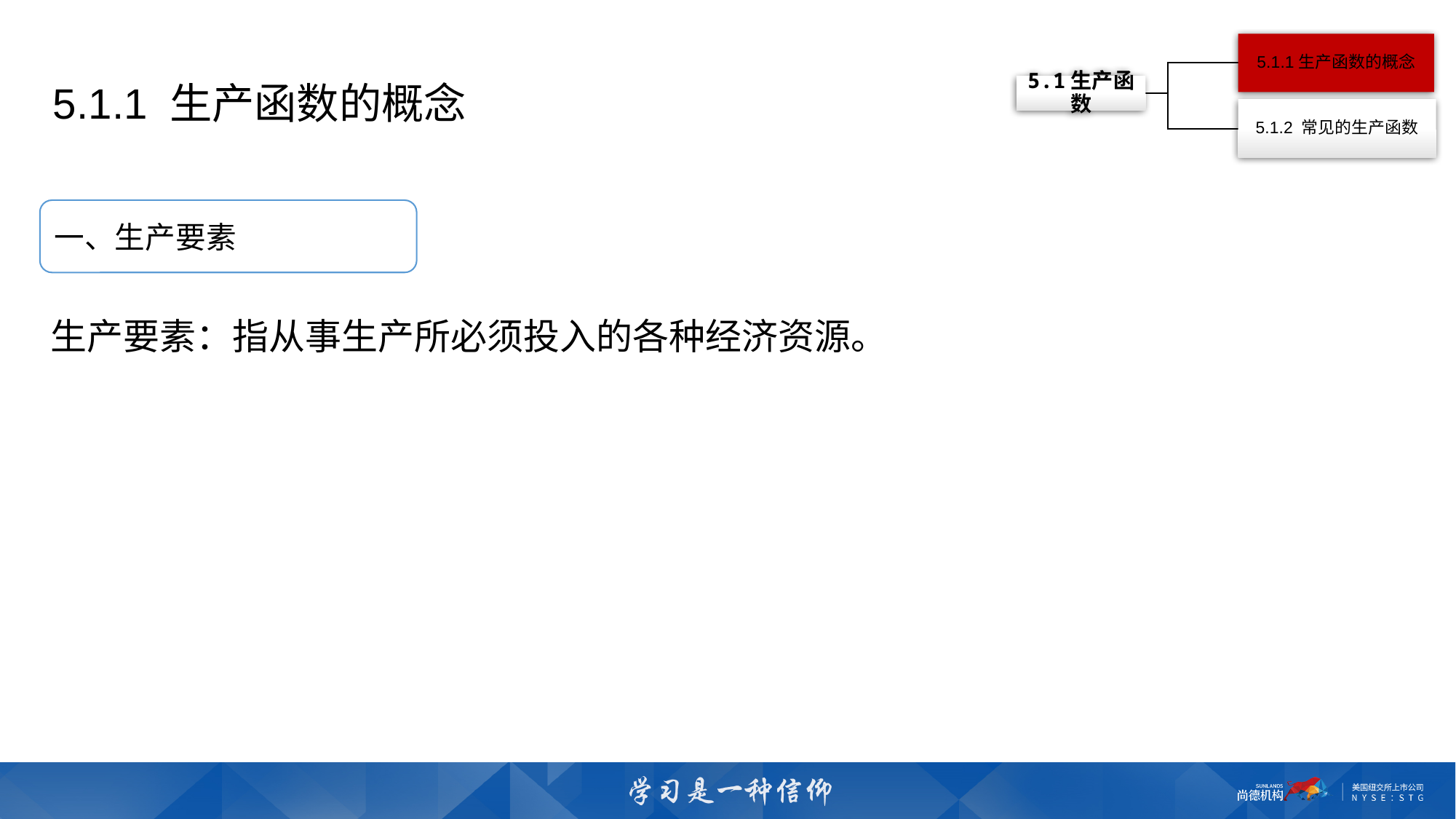

5.1生产函数
5.1.1生产函数的概念
5.1.2 常见的生产函数
5.1.1 生产函数的概念
一、生产要素
生产要素：指从事生产所必须投入的各种经济资源。